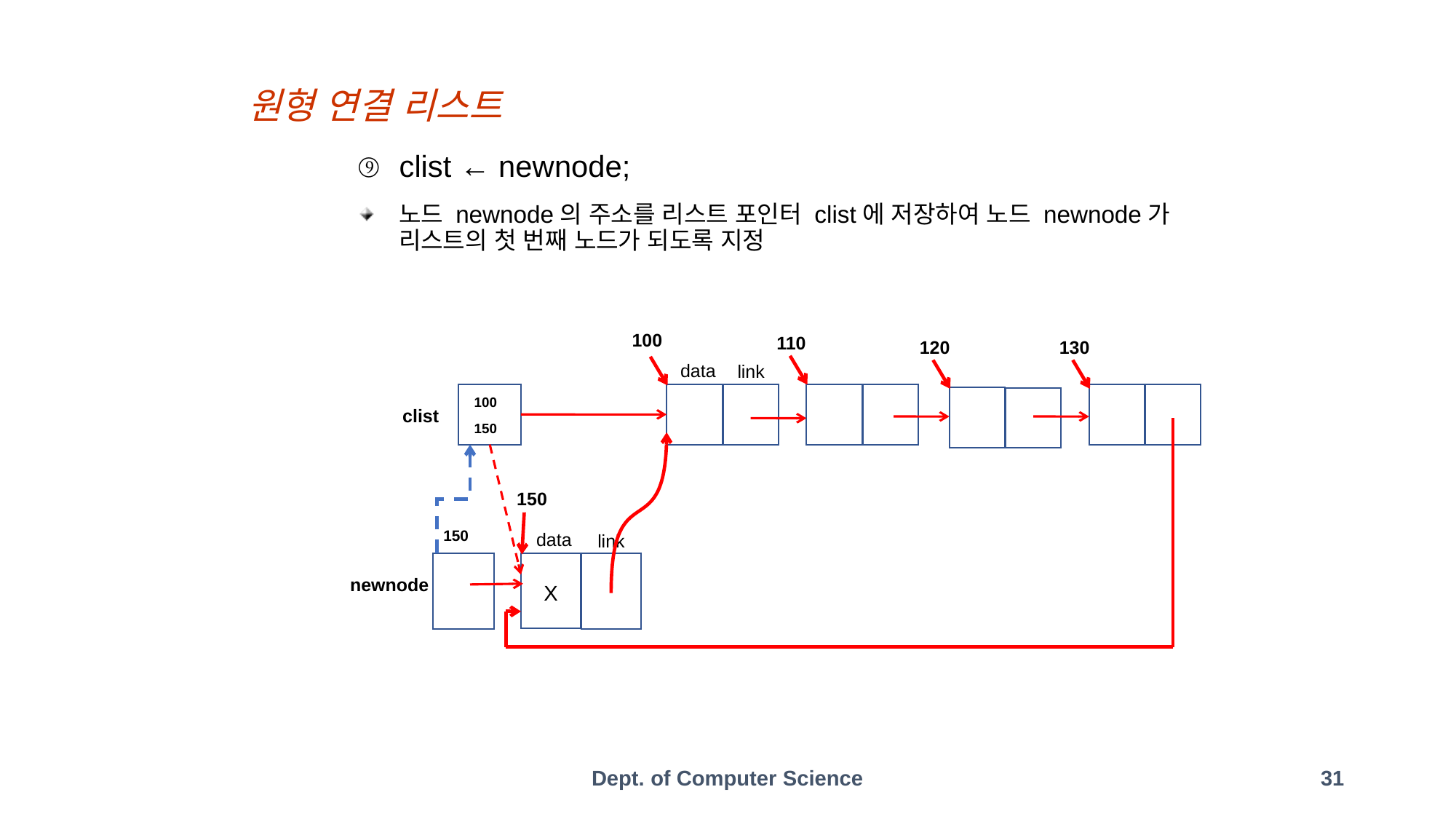

원형 연결 리스트
⑨ clist ← newnode;
노드 newnode의 주소를 리스트 포인터 clist에 저장하여 노드 newnode가 리스트의 첫 번째 노드가 되도록 지정

100
110
120
130
data
link

100
clist
150
150
150

newnode
data
link

X
Dept. of Computer Science
31